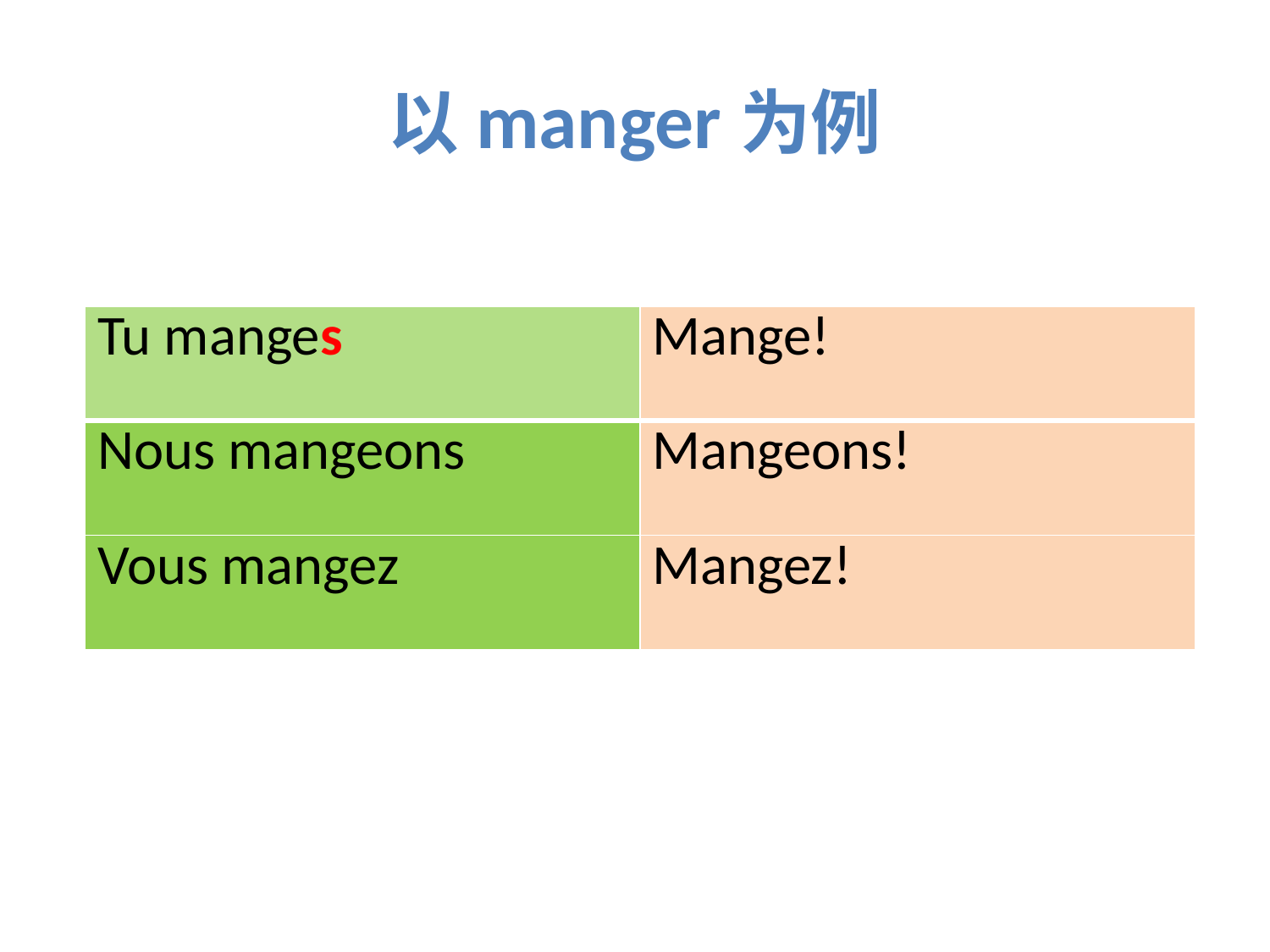

# 以manger为例
| Tu manges | Mange! |
| --- | --- |
| Nous mangeons | Mangeons! |
| Vous mangez | Mangez! |